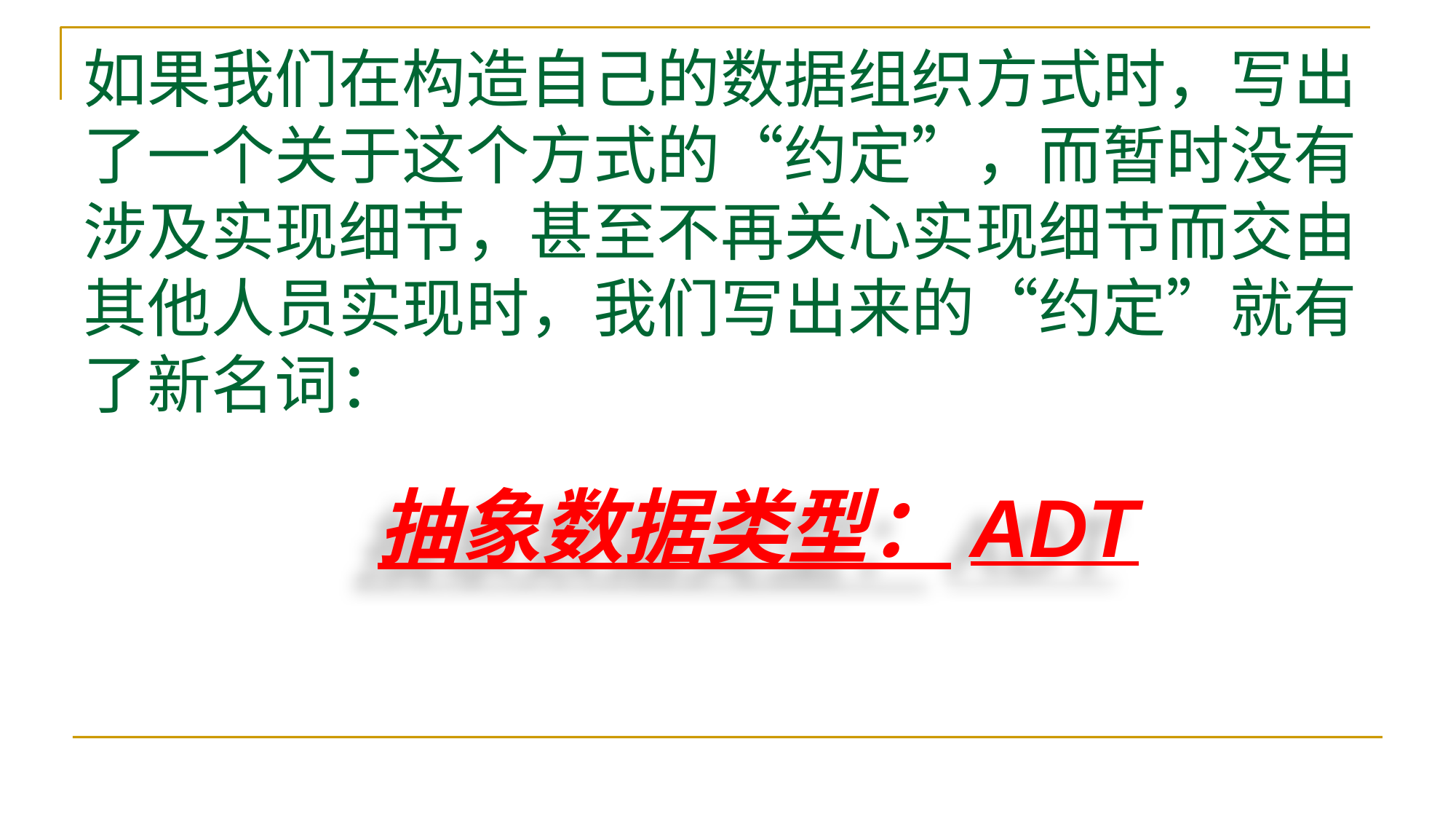

# 如果我们在构造自己的数据组织方式时，写出了一个关于这个方式的“约定”，而暂时没有涉及实现细节，甚至不再关心实现细节而交由其他人员实现时，我们写出来的“约定”就有了新名词：
抽象数据类型：ADT